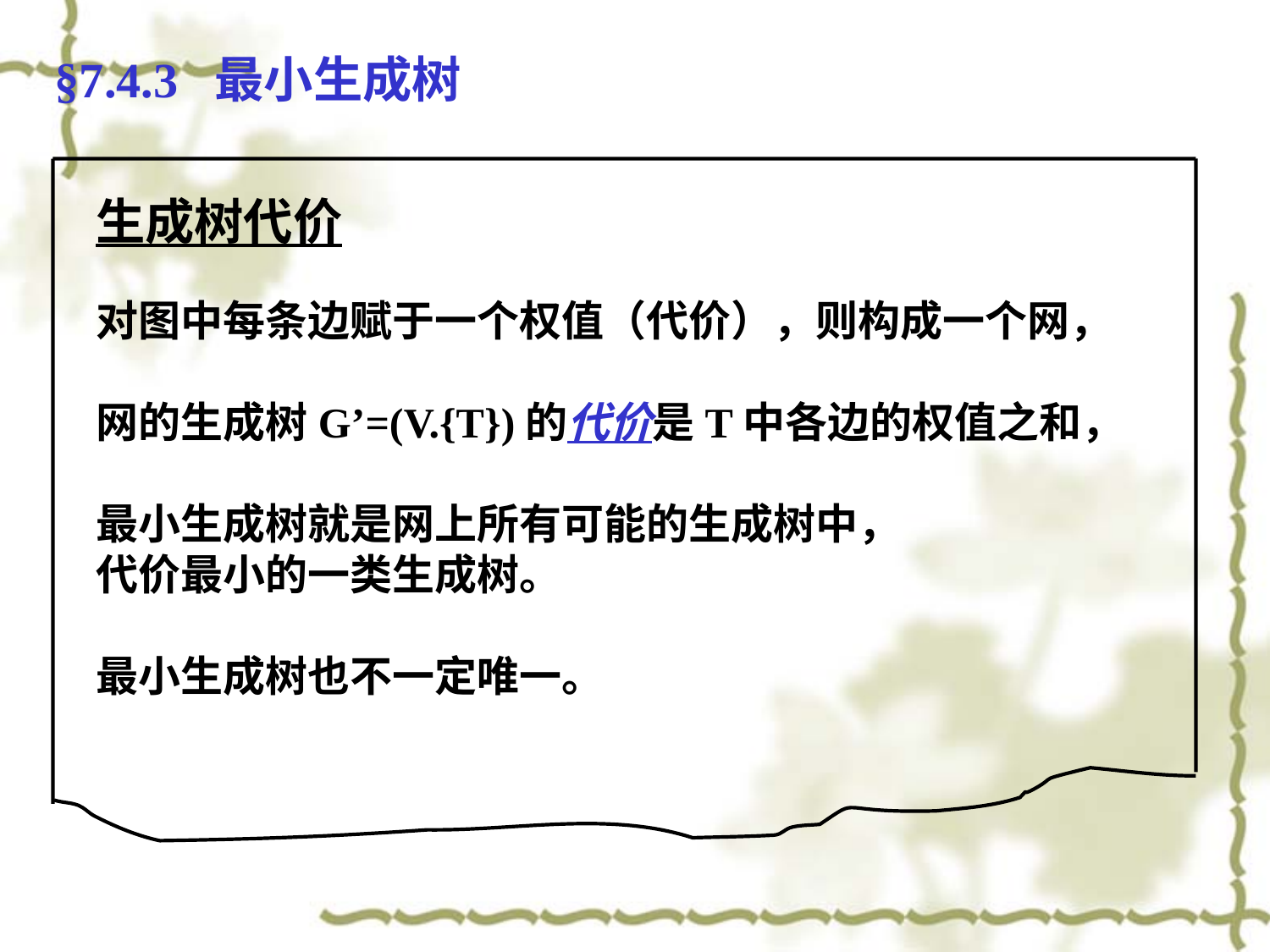

§7.4.3  最小生成树

生成树代价
对图中每条边赋于一个权值（代价），则构成一个网，

网的生成树G’=(V.{T})的代价是T中各边的权值之和，

最小生成树就是网上所有可能的生成树中，
代价最小的一类生成树。

最小生成树也不一定唯一。